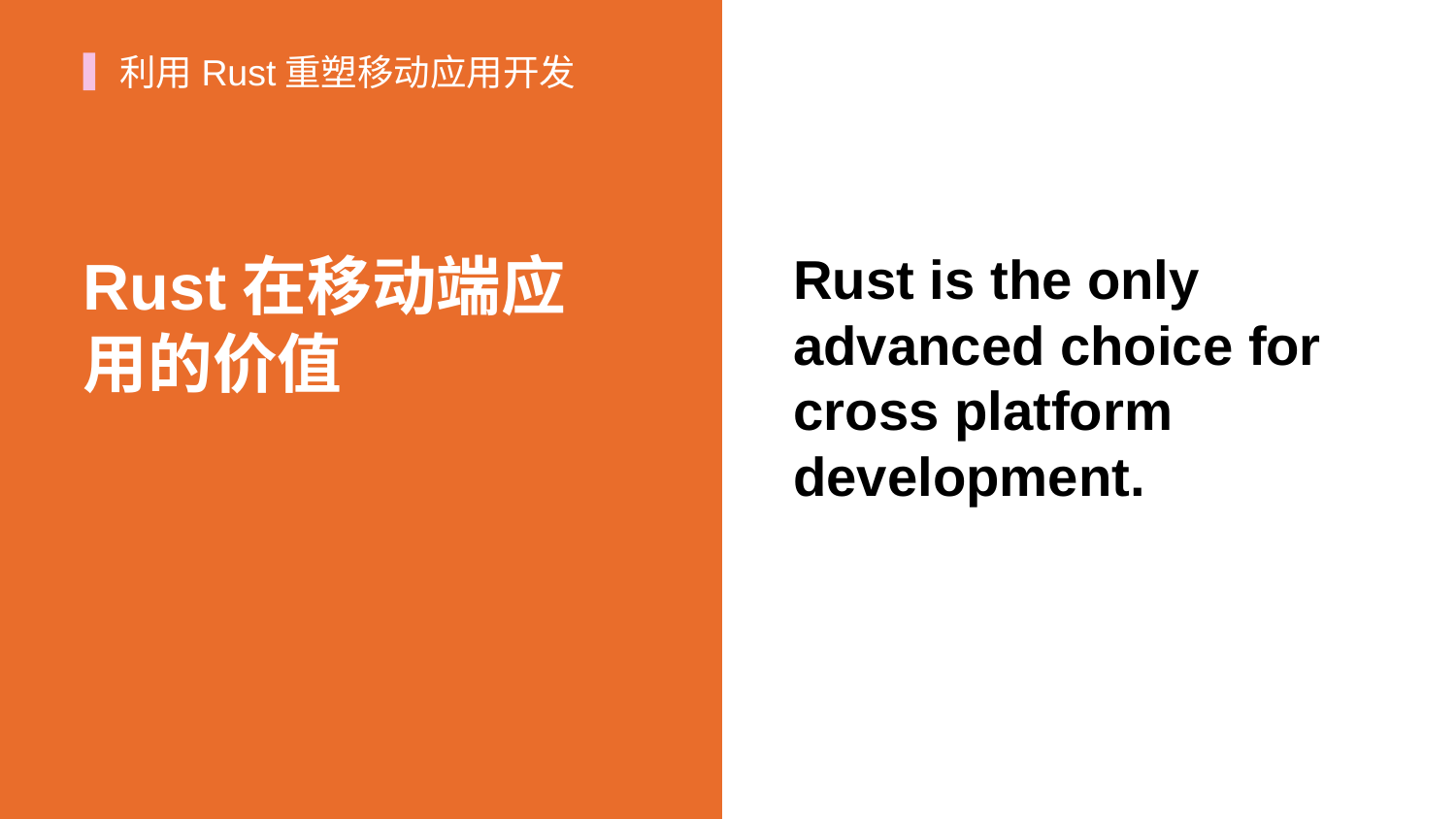

利用Rust重塑移动应用开发

Rust在移动端应用的价值
Rust is the only advanced choice for cross platform development.